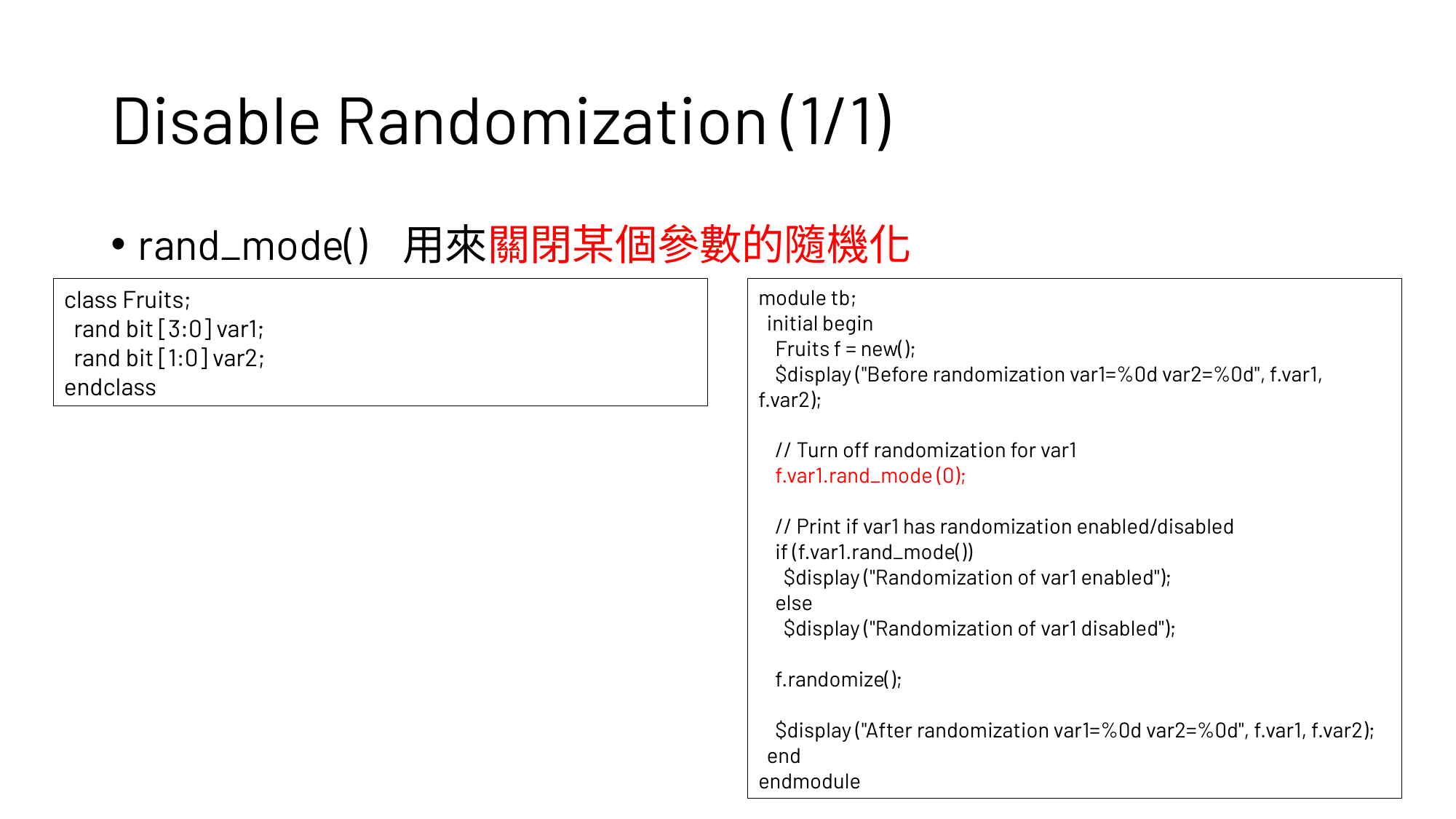

# Disable Randomization (1/1)
rand_mode()   用來關閉某個參數的隨機化
class Fruits;
  rand bit [3:0] var1;
  rand bit [1:0] var2;
endclass
module tb;
  initial begin
    Fruits f = new();
    $display ("Before randomization var1=%0d var2=%0d", f.var1, f.var2);

    // Turn off randomization for var1
    f.var1.rand_mode (0);

    // Print if var1 has randomization enabled/disabled
    if (f.var1.rand_mode())
      $display ("Randomization of var1 enabled");
    else
      $display ("Randomization of var1 disabled");

    f.randomize();

    $display ("After randomization var1=%0d var2=%0d", f.var1, f.var2);
  end
endmodule